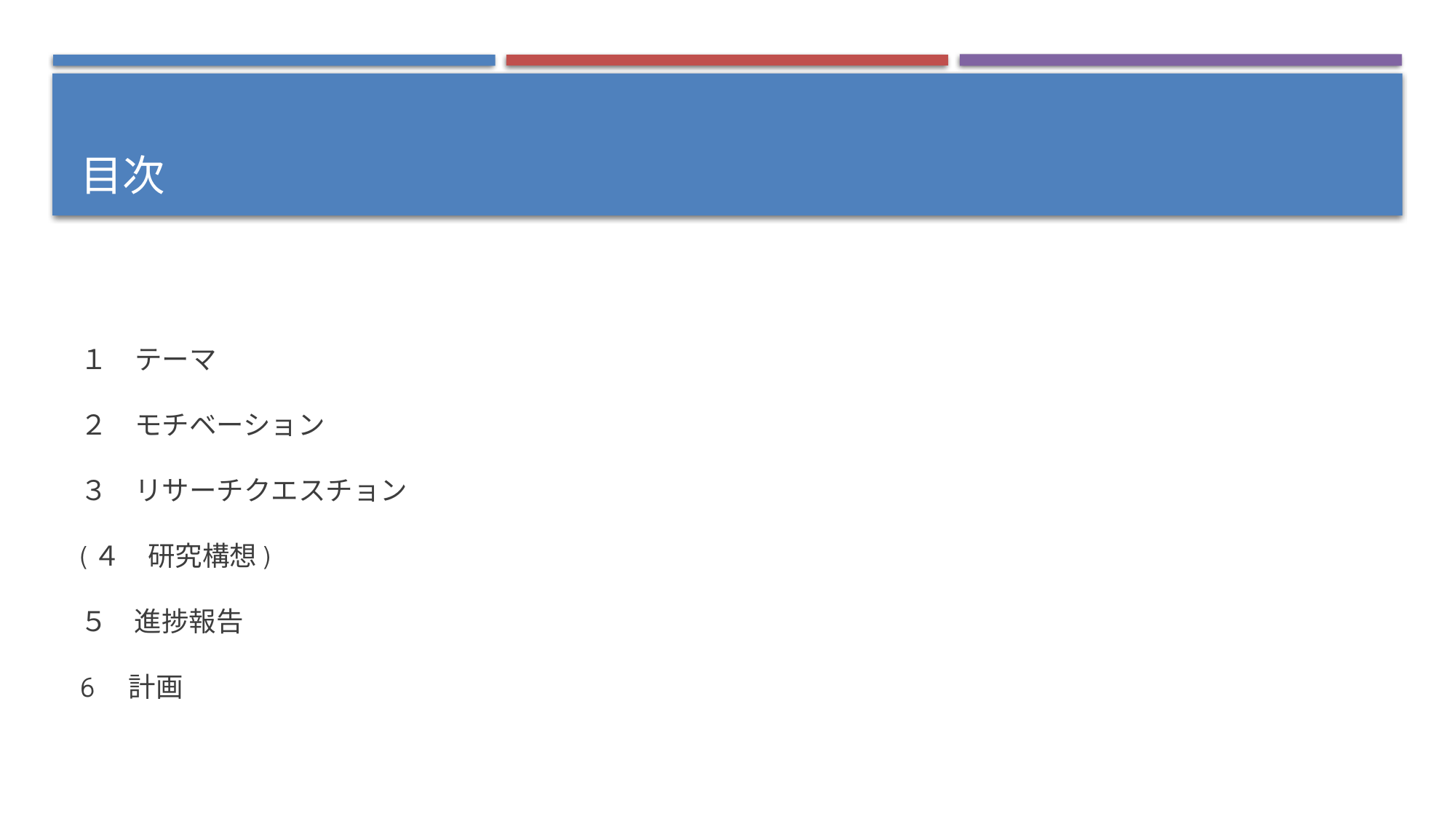

目次

１　テーマ

２　モチベーション

３　リサーチクエスチョン

(４　研究構想)

５　進捗報告

6　計画